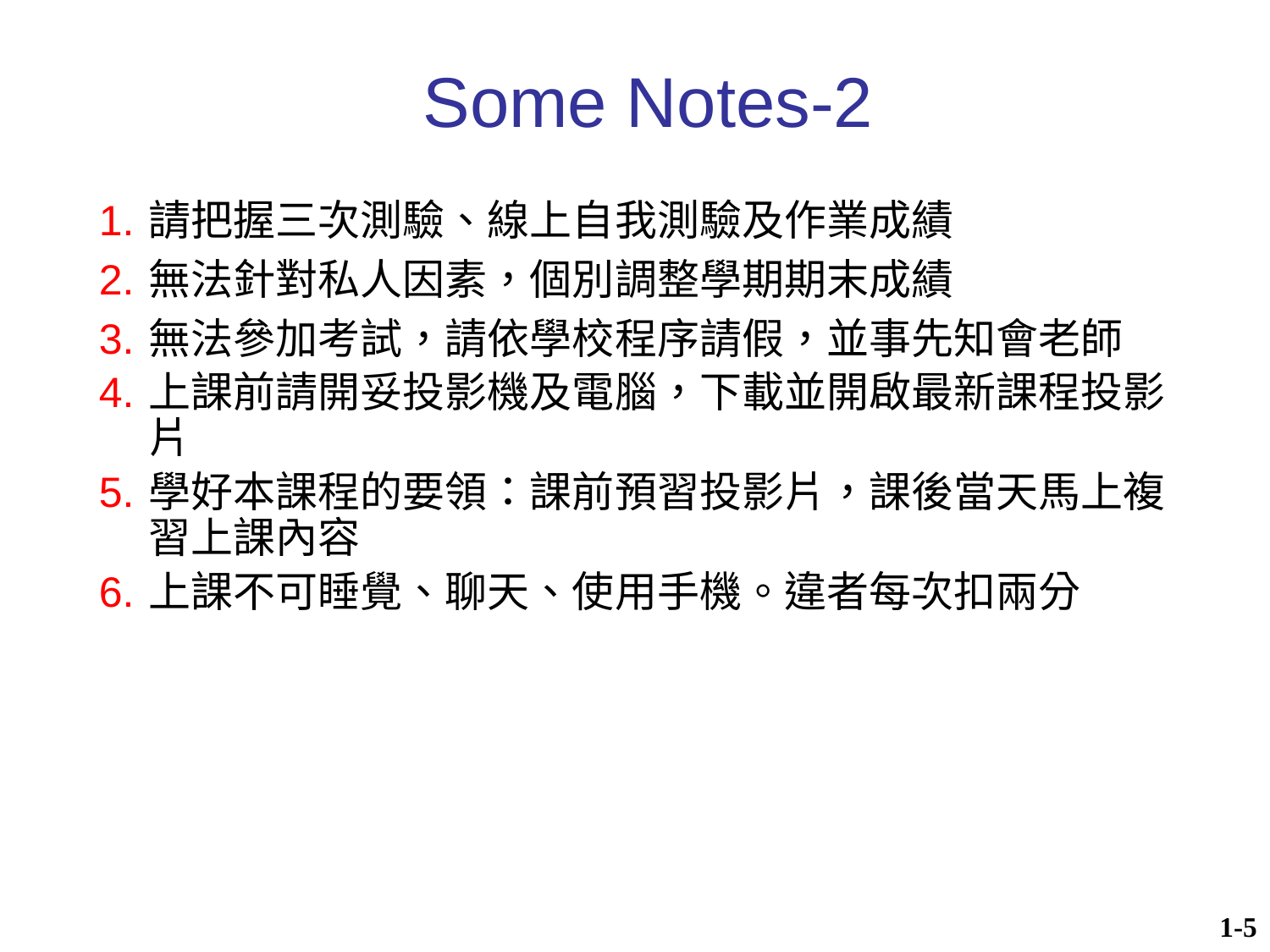

# Some Notes-2
請把握三次測驗、線上自我測驗及作業成績
無法針對私人因素，個別調整學期期末成績
無法參加考試，請依學校程序請假，並事先知會老師
上課前請開妥投影機及電腦，下載並開啟最新課程投影片
學好本課程的要領：課前預習投影片，課後當天馬上複習上課內容
上課不可睡覺、聊天、使用手機。違者每次扣兩分
5